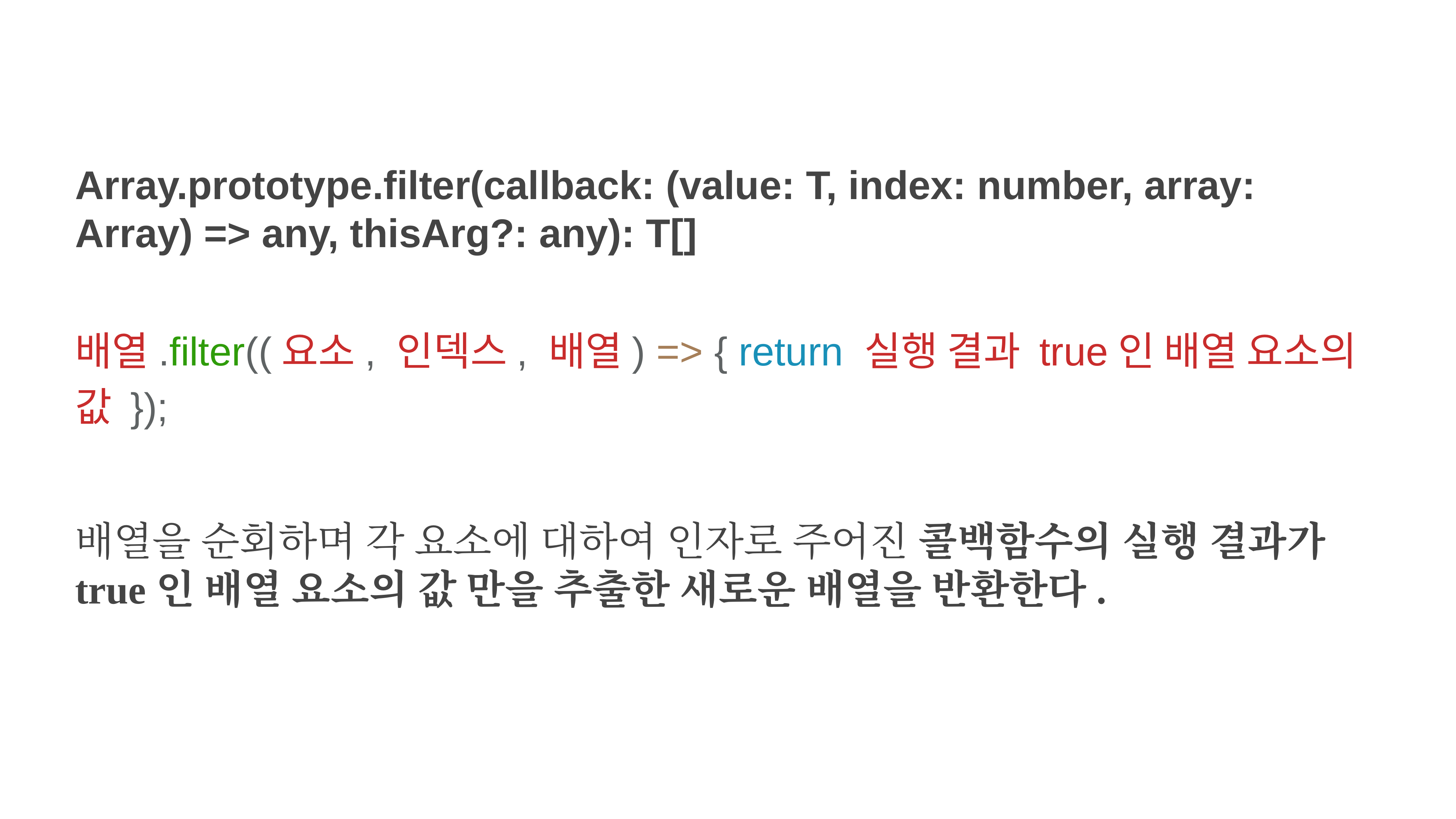

# Array.prototype.filter(callback: (value: T, index: number, array: Array) => any, thisArg?: any): T[]

배열.filter((요소, 인덱스, 배열) => { return 실행 결과 true인 배열 요소의 값 });

배열을 순회하며 각 요소에 대하여 인자로 주어진 콜백함수의 실행 결과가 true인 배열 요소의 값 만을 추출한 새로운 배열을 반환한다.